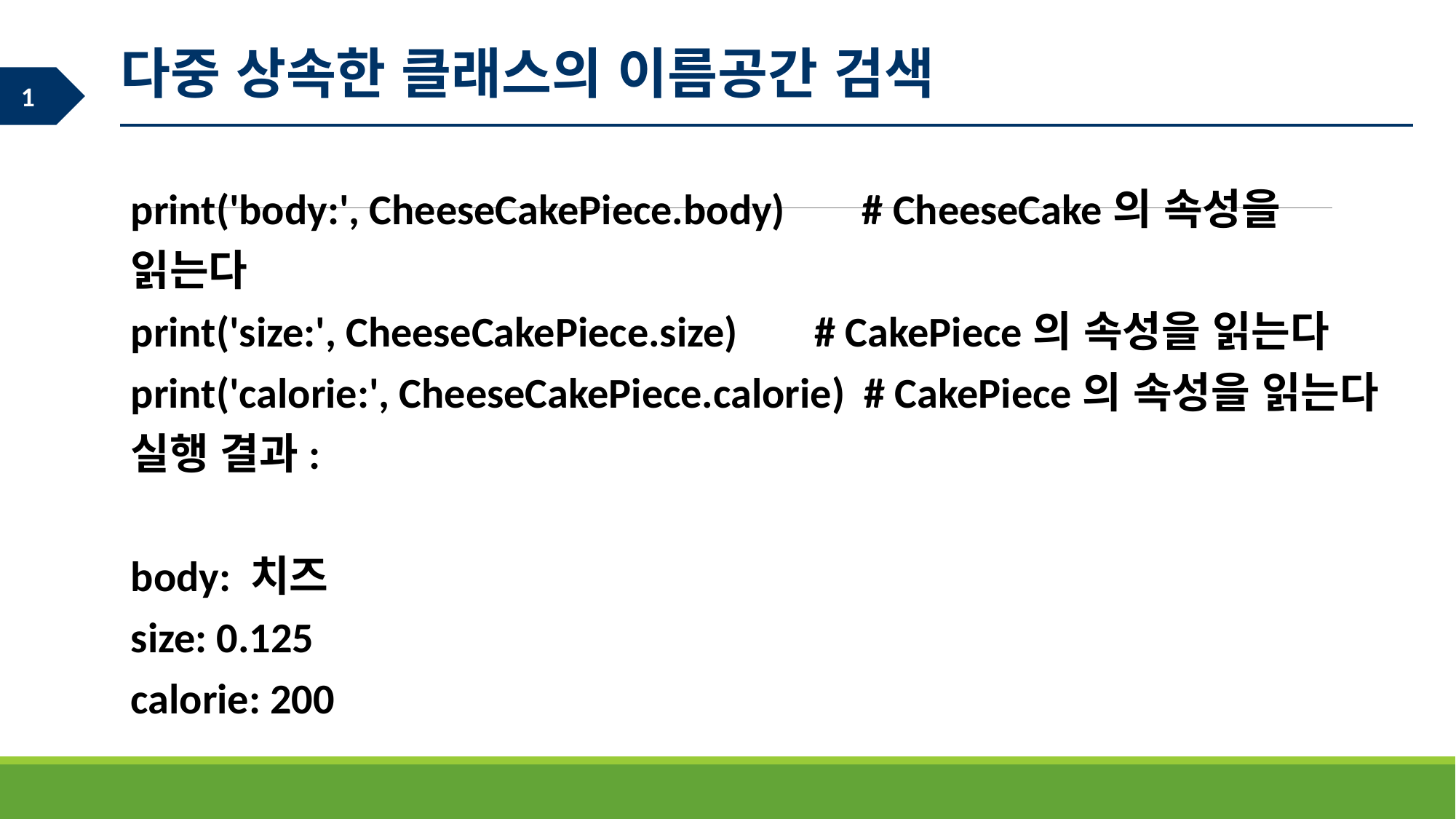

다중 상속한 클래스의 이름공간 검색
print('body:', CheeseCakePiece.body)        # CheeseCake의 속성을 읽는다
print('size:', CheeseCakePiece.size)        # CakePiece의 속성을 읽는다
print('calorie:', CheeseCakePiece.calorie)  # CakePiece의 속성을 읽는다
실행 결과:

body: 치즈
size: 0.125
calorie: 200